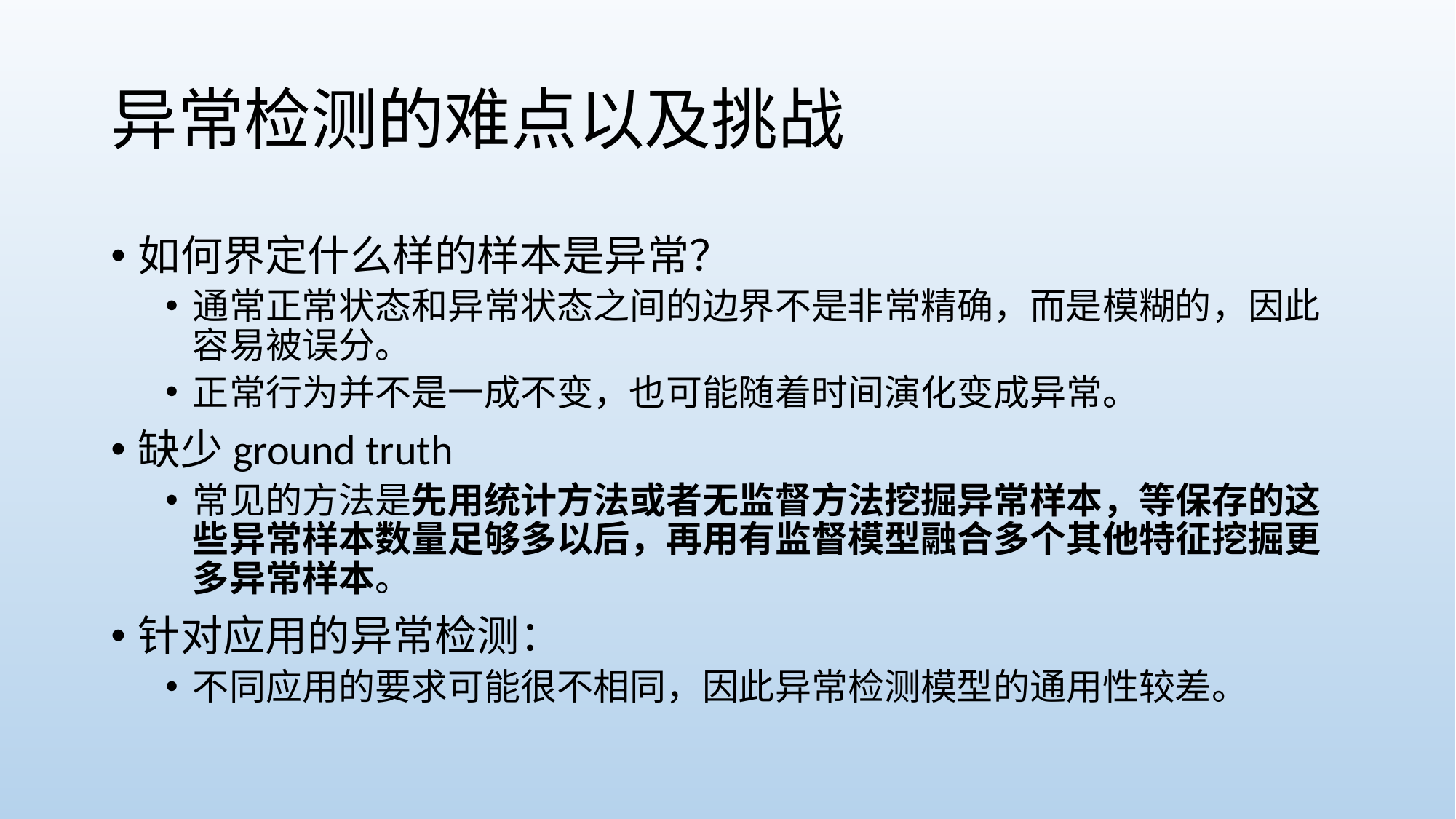

# 异常检测的难点以及挑战
如何界定什么样的样本是异常？
通常正常状态和异常状态之间的边界不是非常精确，而是模糊的，因此容易被误分。
正常行为并不是一成不变，也可能随着时间演化变成异常。
缺少ground truth
常见的方法是先用统计方法或者无监督方法挖掘异常样本，等保存的这些异常样本数量足够多以后，再用有监督模型融合多个其他特征挖掘更多异常样本。
针对应用的异常检测：
不同应用的要求可能很不相同，因此异常检测模型的通用性较差。